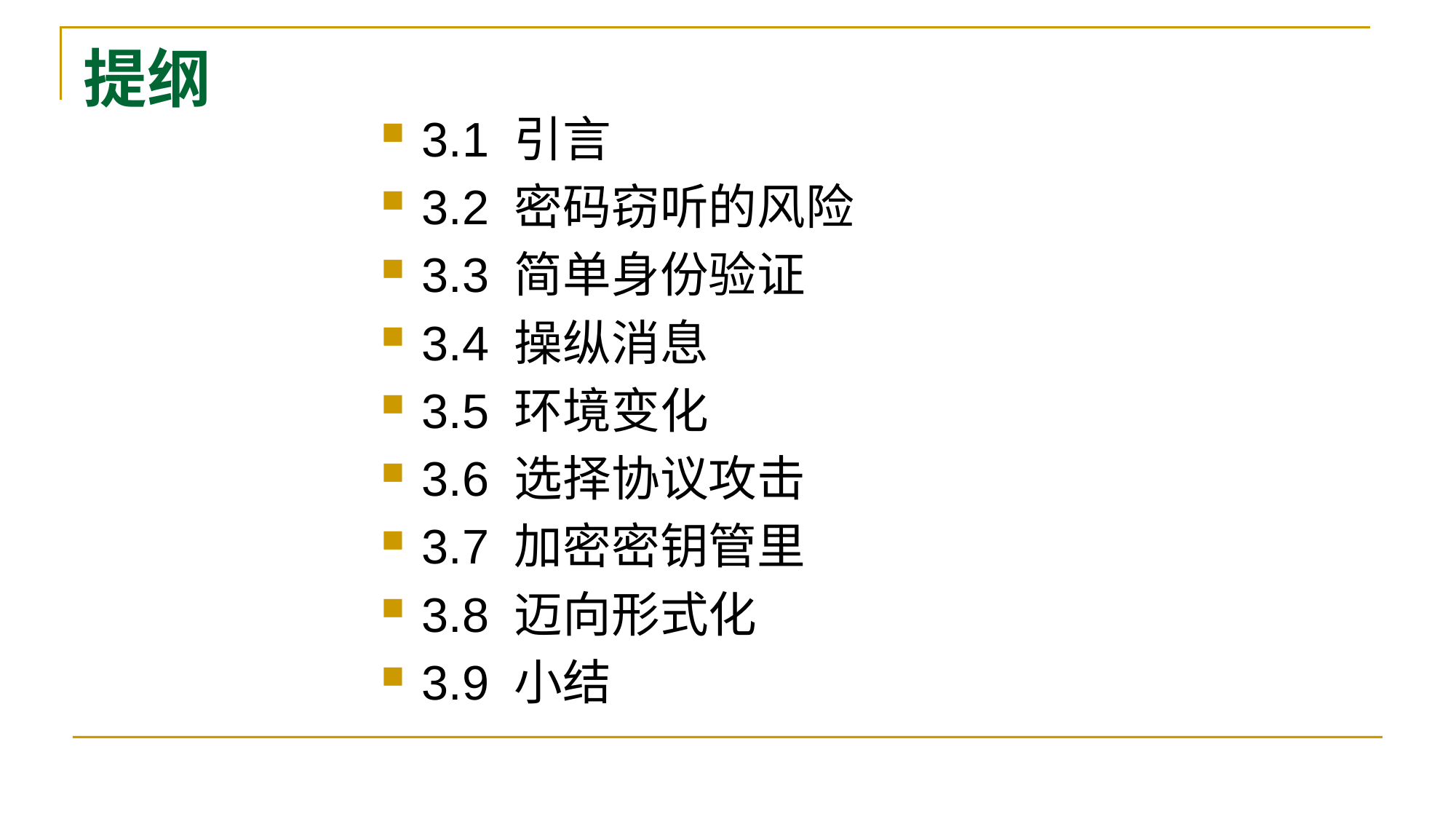

# 提纲
3.1 引言
3.2 密码窃听的风险
3.3 简单身份验证
3.4 操纵消息
3.5 环境变化
3.6 选择协议攻击
3.7 加密密钥管里
3.8 迈向形式化
3.9 小结